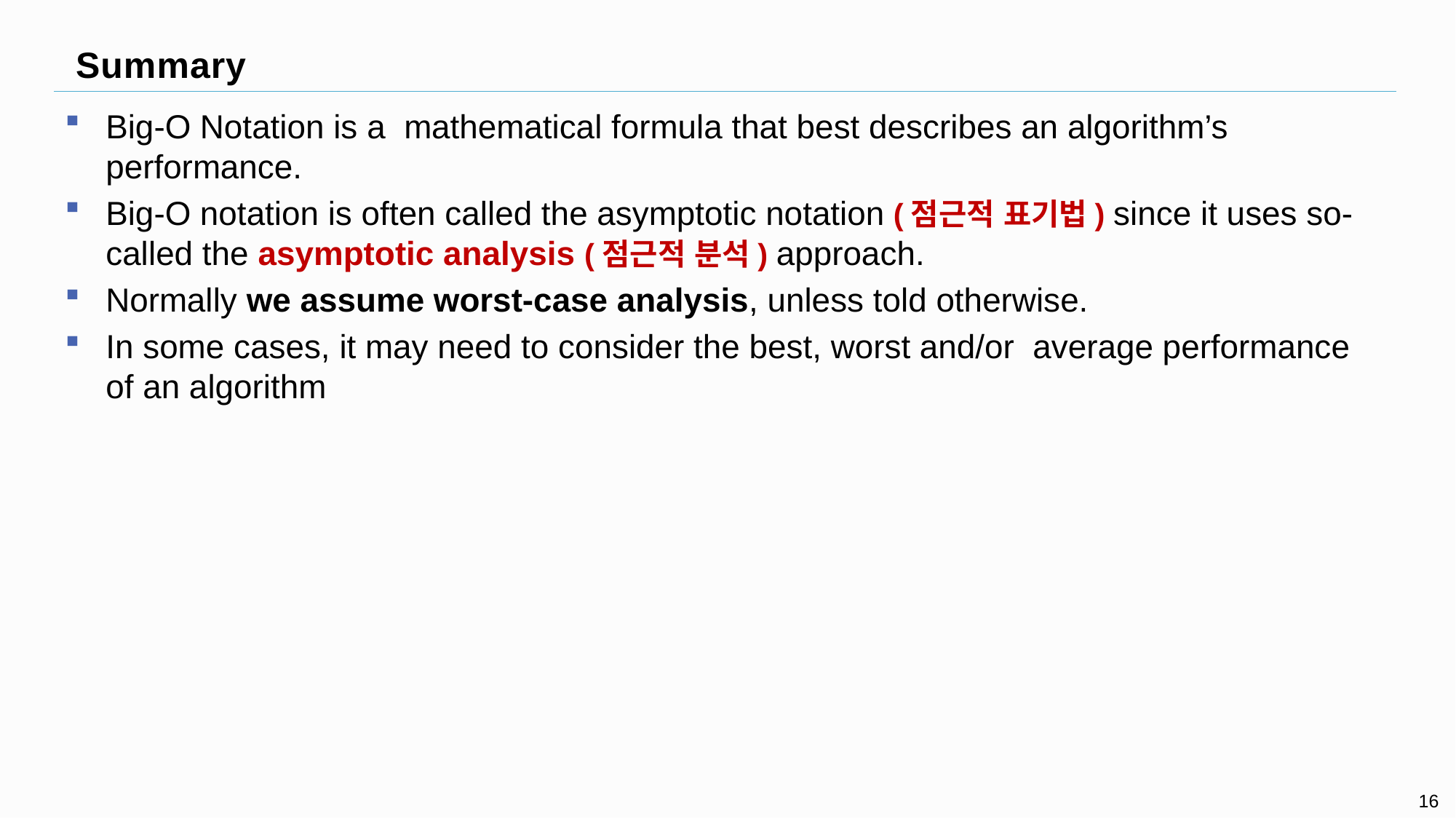

# Summary
Big-O Notation is a  mathematical formula that best describes an algorithm’s  performance.
Big-O notation is often called the asymptotic notation (점근적 표기법) since it uses so-called the asymptotic analysis (점근적 분석) approach.
Normally we assume worst-case analysis, unless told otherwise.
In some cases, it may need to consider the best, worst and/or  average performance of an algorithm

16